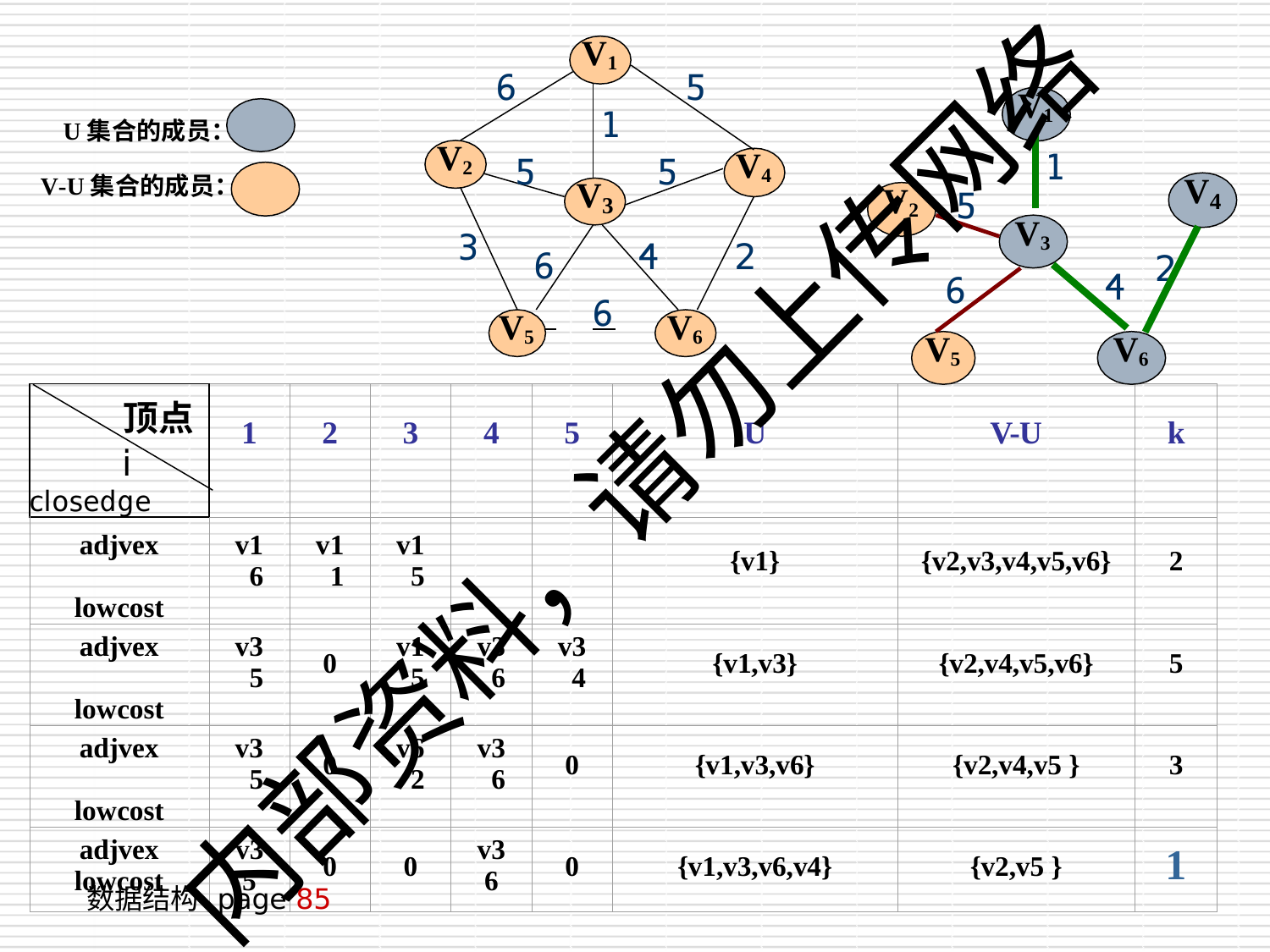

V1

6
5

V1

1
U集合的成员：
V2

V4
1
5
5

V

V-U集合的成员：

V

V2

5

4

3

V3

3

4	2
6
4
V6
2
6
V5

 	6
V5
V6

| 顶点i closedge | 1 | 2 | 3 | 4 | 5 | U | V-U | k |
| --- | --- | --- | --- | --- | --- | --- | --- | --- |
| adjvex lowcost | v1 6 | v1 1 | v1 5 |  |  | {v1} | {v2,v3,v4,v5,v6} | 2 |
| adjvex lowcost | v3 5 | 0 | v1 5 | v3 6 | v3 4 | {v1,v3} | {v2,v4,v5,v6} | 5 |
| adjvex lowcost | v3 5 | 0 | v6 2 | v3 6 | 0 | {v1,v3,v6} | {v2,v4,v5 } | 3 |
| adjvex lowcost | v3 5 | 0 | 0 | v3 6 | 0 | {v1,v3,v6,v4} | {v2,v5 } | 1 |

内部资料，请勿上传网络
数据结构 page 85